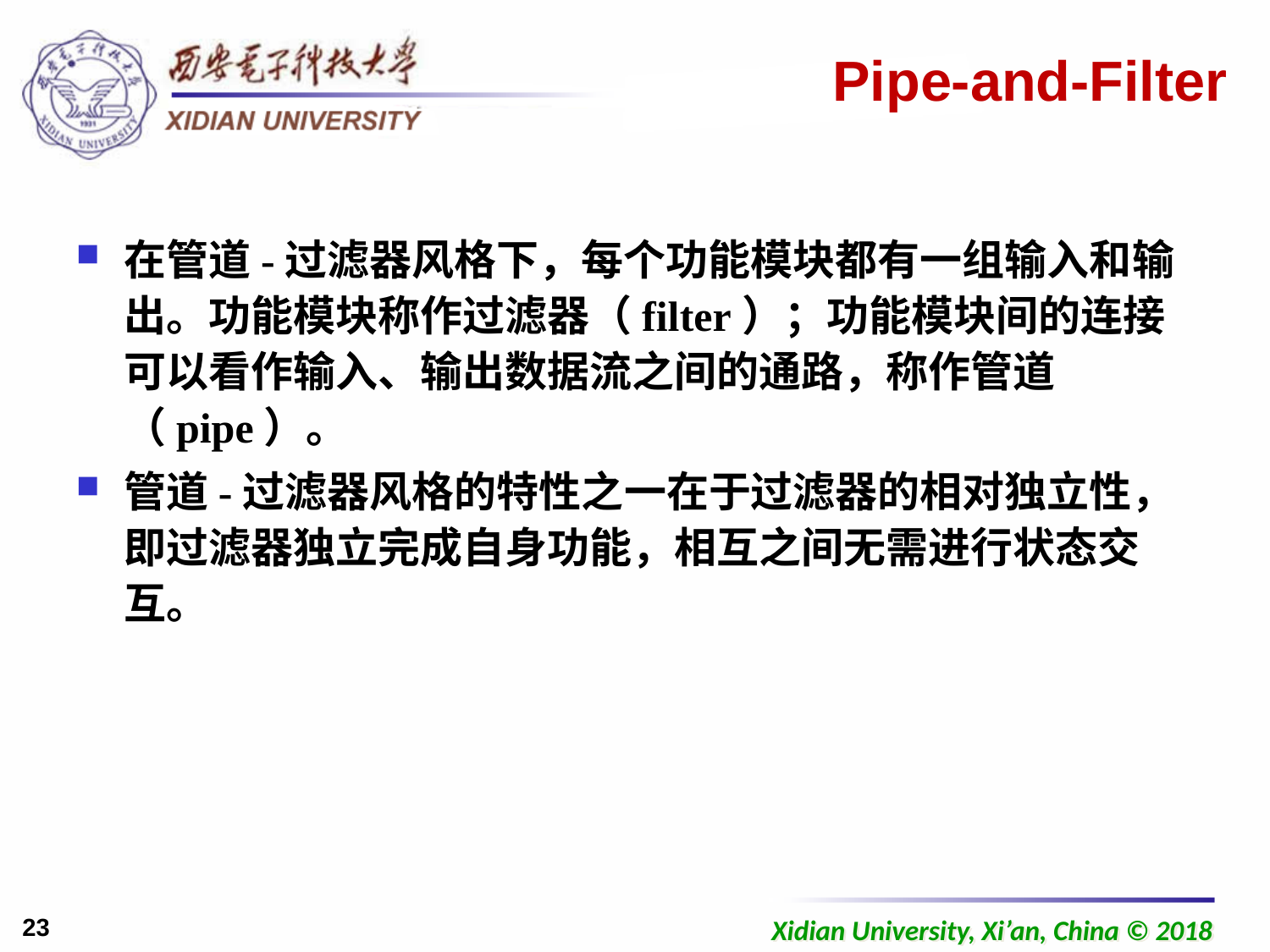

# Pipe-and-Filter
在管道-过滤器风格下，每个功能模块都有一组输入和输出。功能模块称作过滤器（filter）；功能模块间的连接可以看作输入、输出数据流之间的通路，称作管道（pipe）。
管道-过滤器风格的特性之一在于过滤器的相对独立性，即过滤器独立完成自身功能，相互之间无需进行状态交互。